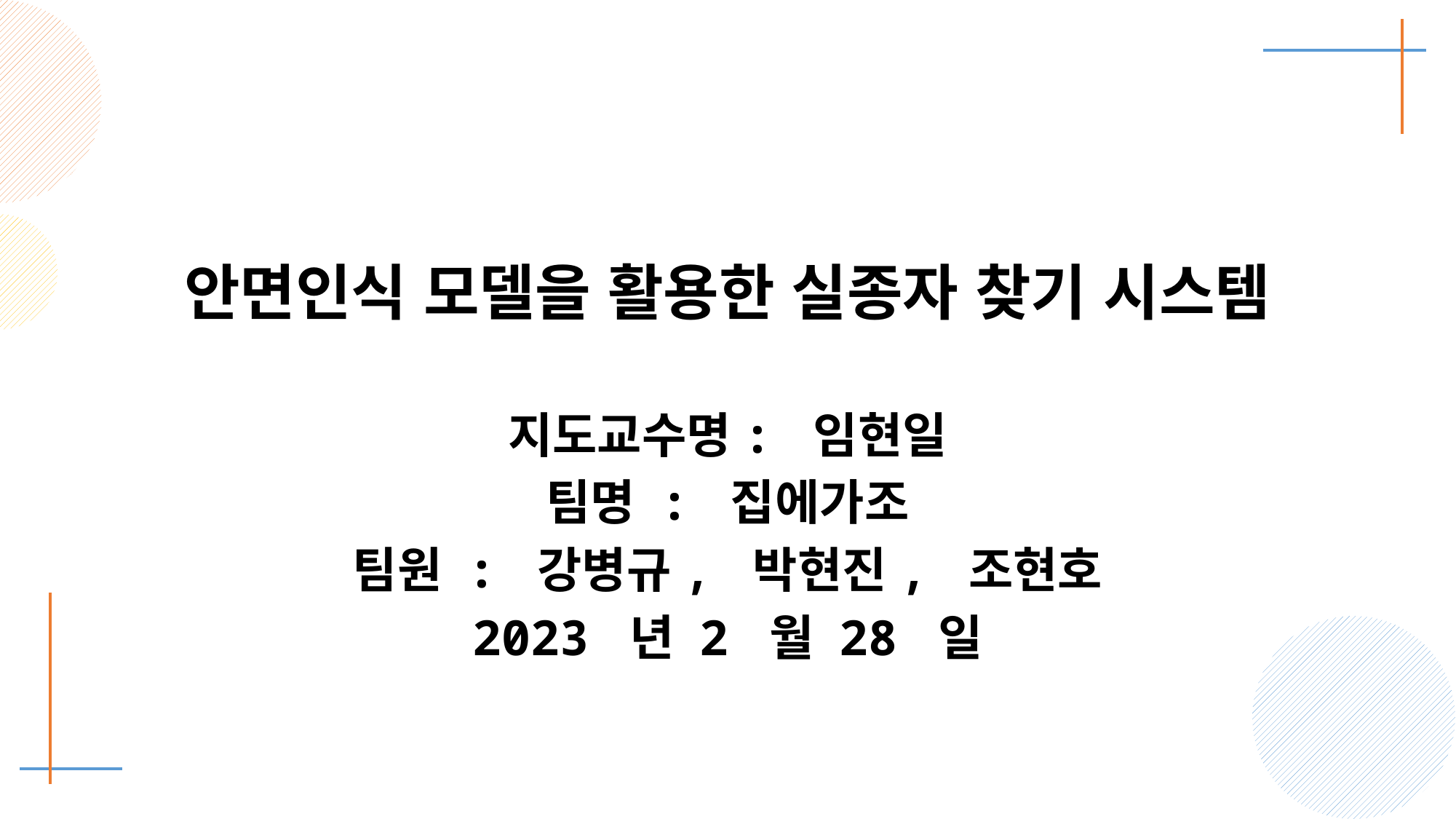

안면인식 모델을 활용한 실종자 찾기 시스템

지도교수명: 임현일
팀명 : 집에가조
팀원 : 강병규, 박현진, 조현호
2023 년 2 월 28 일